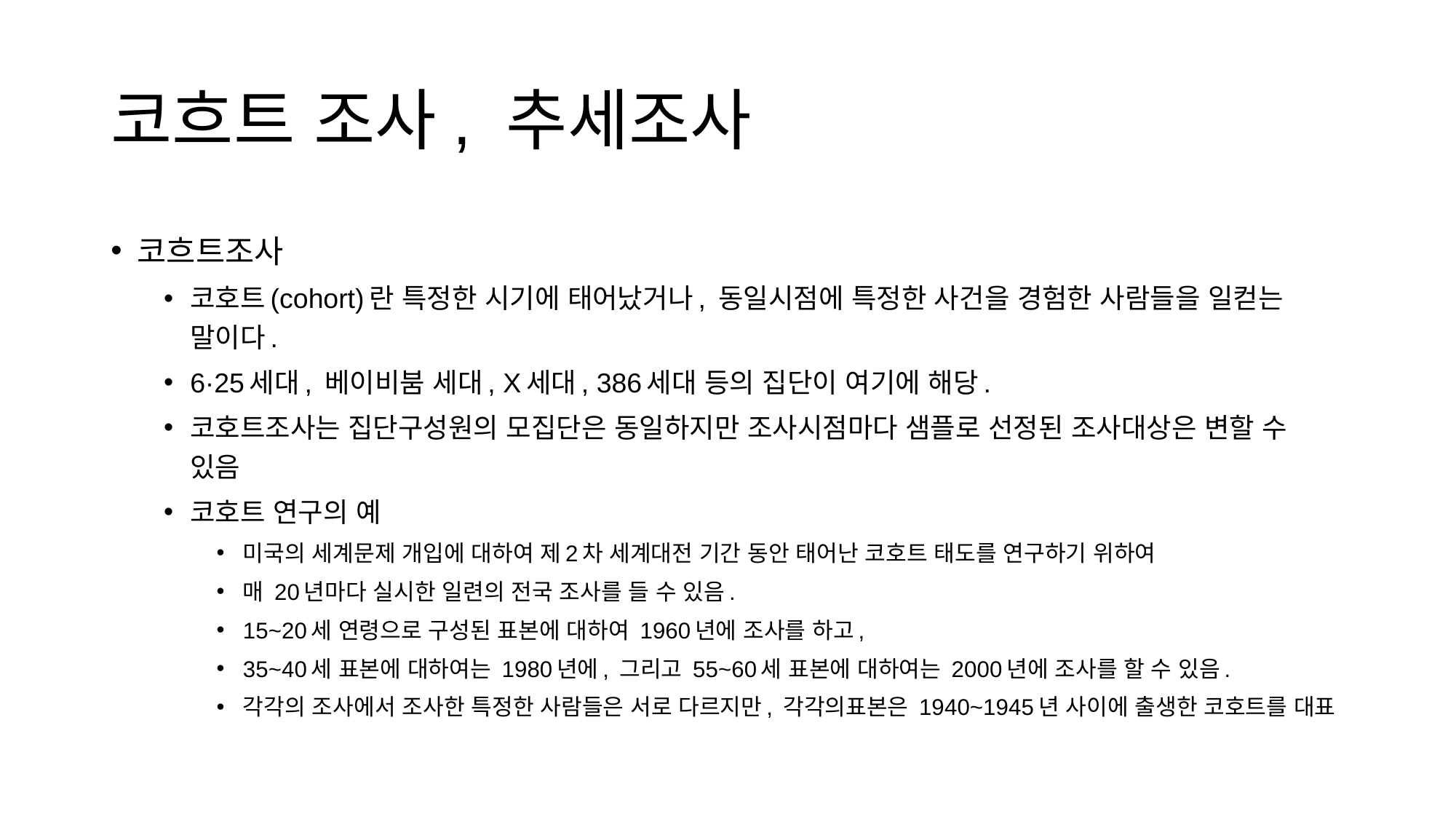

# 코흐트 조사, 추세조사
코흐트조사
코호트(cohort)란 특정한 시기에 태어났거나, 동일시점에 특정한 사건을 경험한 사람들을 일컫는 말이다.
6·25세대, 베이비붐 세대, X세대, 386세대 등의 집단이 여기에 해당.
코호트조사는 집단구성원의 모집단은 동일하지만 조사시점마다 샘플로 선정된 조사대상은 변할 수 있음
코호트 연구의 예
미국의 세계문제 개입에 대하여 제2차 세계대전 기간 동안 태어난 코호트 태도를 연구하기 위하여
매 20년마다 실시한 일련의 전국 조사를 들 수 있음.
15~20세 연령으로 구성된 표본에 대하여 1960년에 조사를 하고,
35~40세 표본에 대하여는 1980년에, 그리고 55~60세 표본에 대하여는 2000년에 조사를 할 수 있음.
각각의 조사에서 조사한 특정한 사람들은 서로 다르지만, 각각의표본은 1940~1945년 사이에 출생한 코호트를 대표